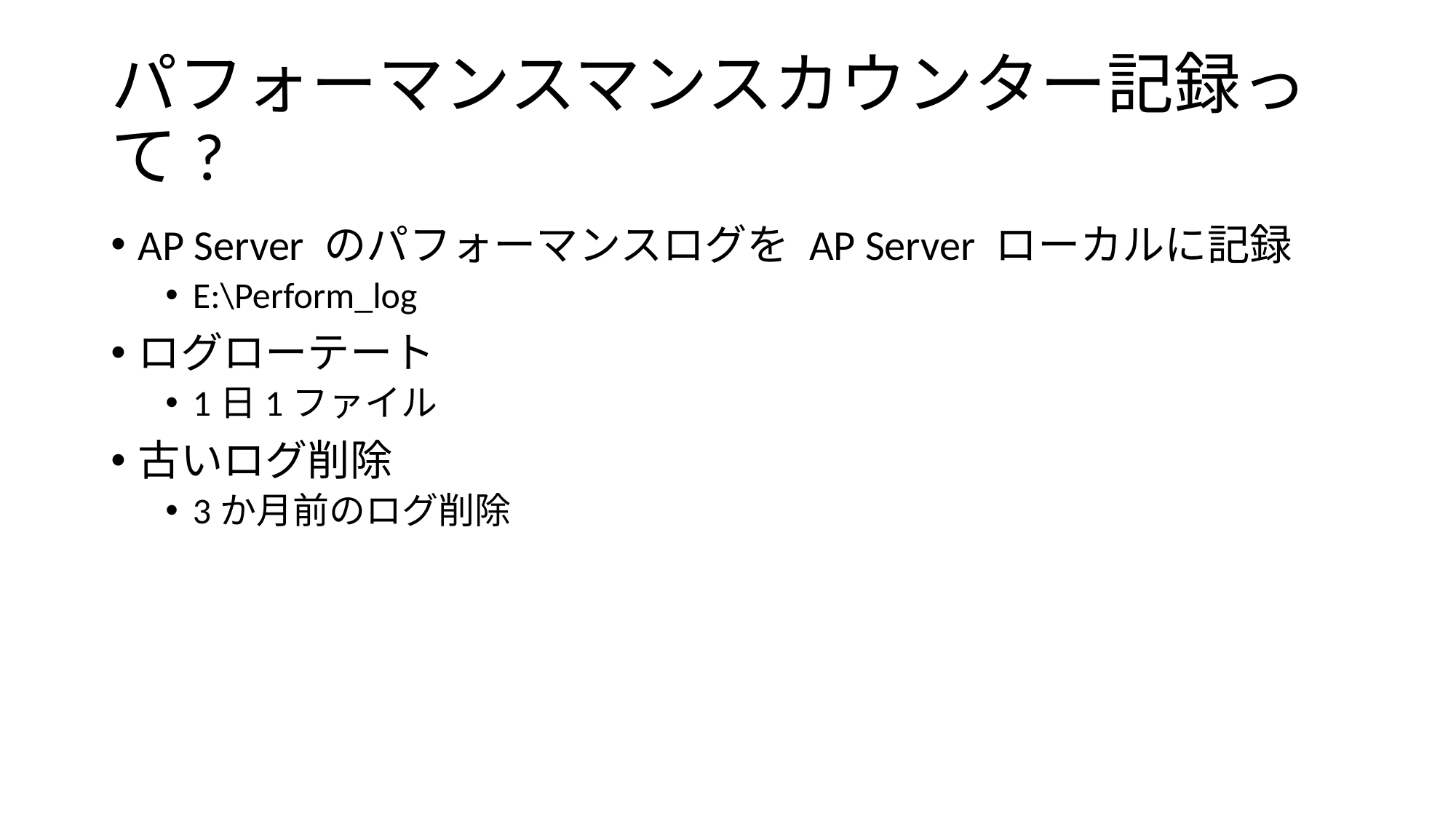

# パフォーマンスマンスカウンター記録って?
AP Server のパフォーマンスログを AP Server ローカルに記録
E:\Perform_log
ログローテート
1日1ファイル
古いログ削除
3か月前のログ削除